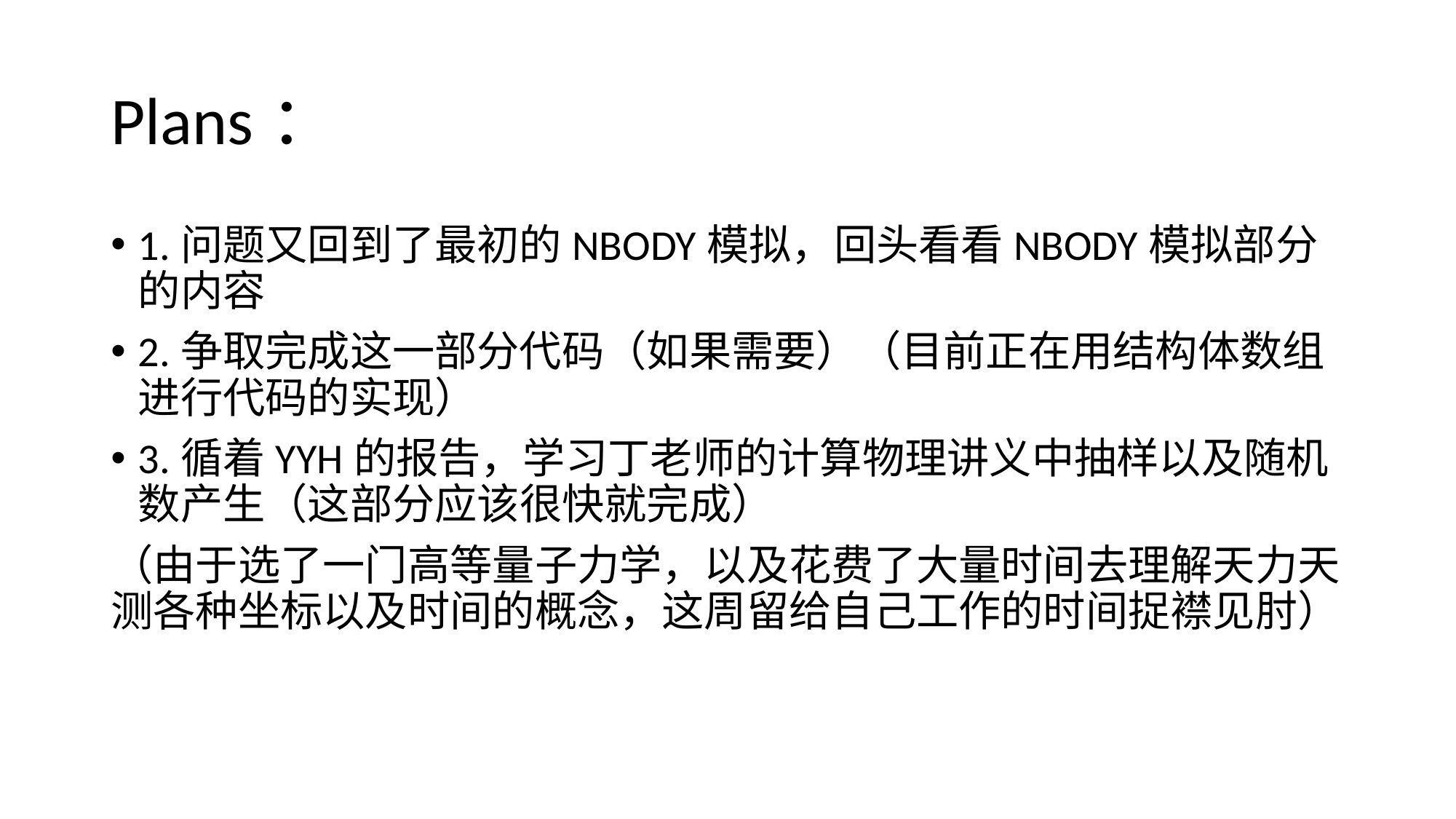

# Plans：
1.问题又回到了最初的NBODY模拟，回头看看NBODY模拟部分的内容
2.争取完成这一部分代码（如果需要）（目前正在用结构体数组进行代码的实现）
3.循着YYH的报告，学习丁老师的计算物理讲义中抽样以及随机数产生（这部分应该很快就完成）
（由于选了一门高等量子力学，以及花费了大量时间去理解天力天测各种坐标以及时间的概念，这周留给自己工作的时间捉襟见肘）